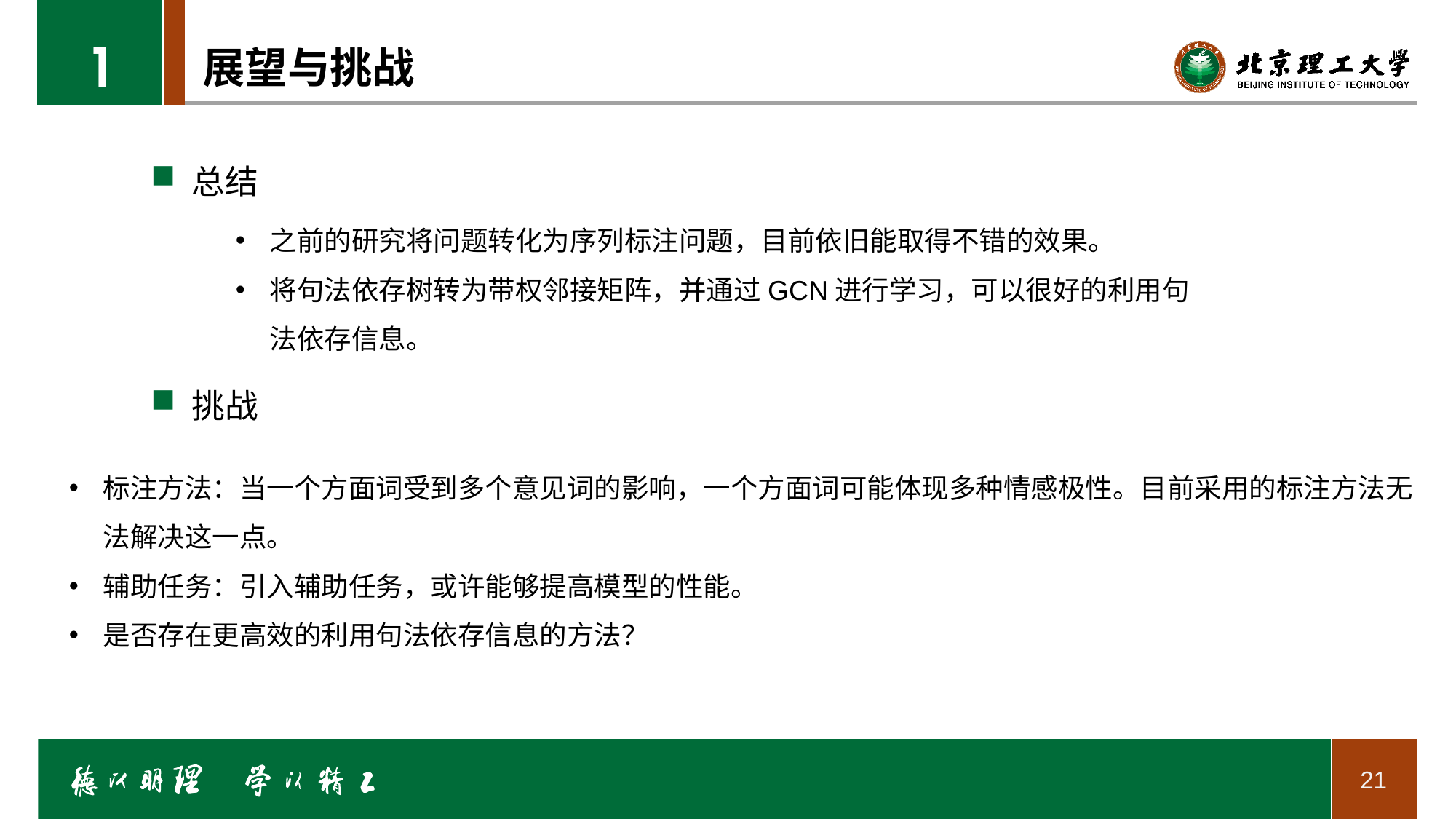

1
# 展望与挑战
总结
之前的研究将问题转化为序列标注问题，目前依旧能取得不错的效果。
将句法依存树转为带权邻接矩阵，并通过GCN进行学习，可以很好的利用句法依存信息。
挑战
标注方法：当一个方面词受到多个意见词的影响，一个方面词可能体现多种情感极性。目前采用的标注方法无法解决这一点。
辅助任务：引入辅助任务，或许能够提高模型的性能。
是否存在更高效的利用句法依存信息的方法？